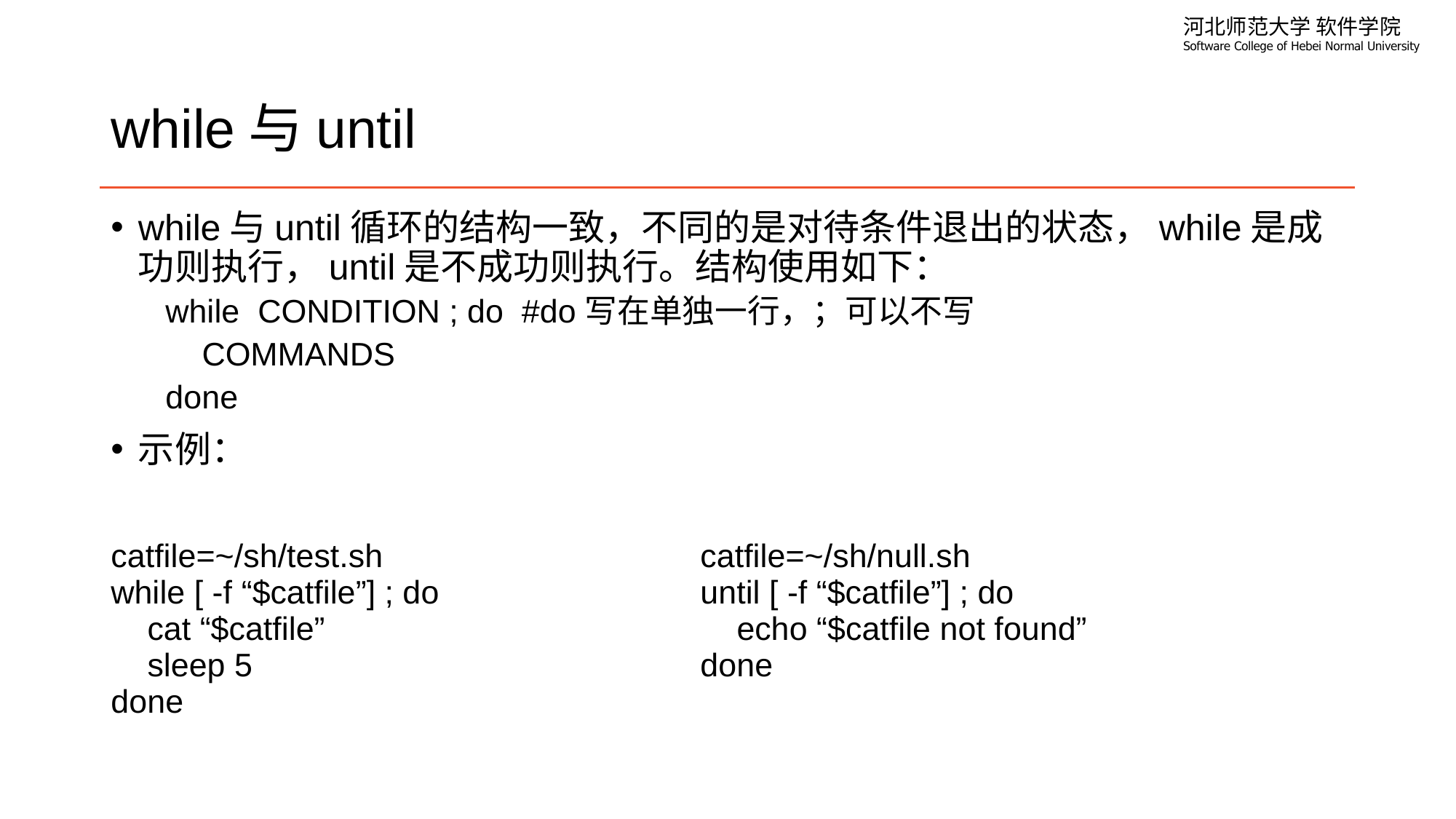

# while与until
while与until循环的结构一致，不同的是对待条件退出的状态，while是成功则执行，until是不成功则执行。结构使用如下：
while  CONDITION ; do  #do写在单独一行，；可以不写
    COMMANDS
done
示例：

| catfile=~/sh/test.sh while [ -f “$catfile”] ; do cat “$catfile” sleep 5 done | catfile=~/sh/null.sh until [ -f “$catfile”] ; do echo “$catfile not found” done |
| --- | --- |